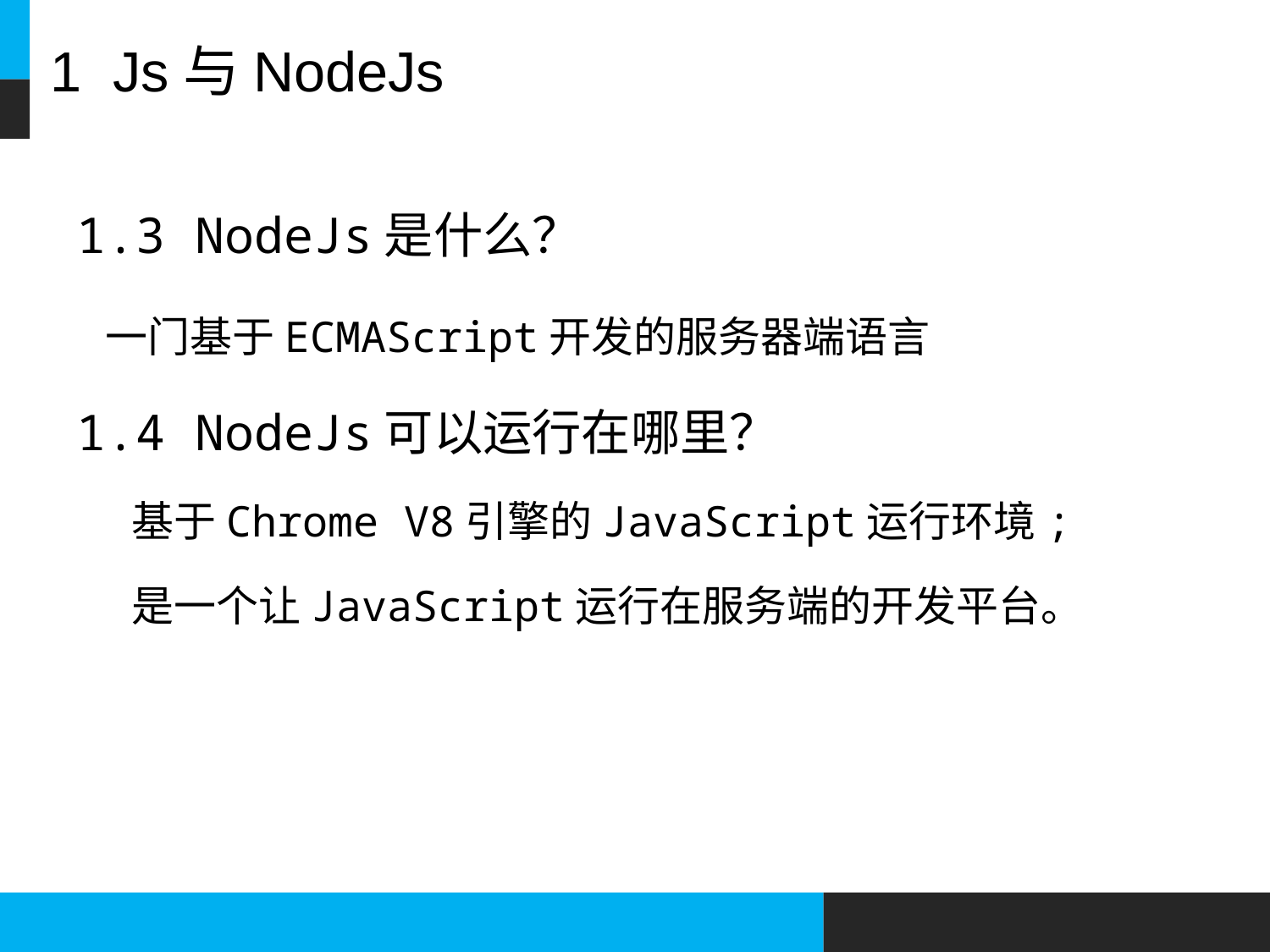

# 1  Js与NodeJs
1.3 NodeJs是什么？
  一门基于ECMAScript开发的服务器端语言
1.4 NodeJs可以运行在哪里？
基于Chrome V8引擎的JavaScript运行环境;
是一个让JavaScript运行在服务端的开发平台。